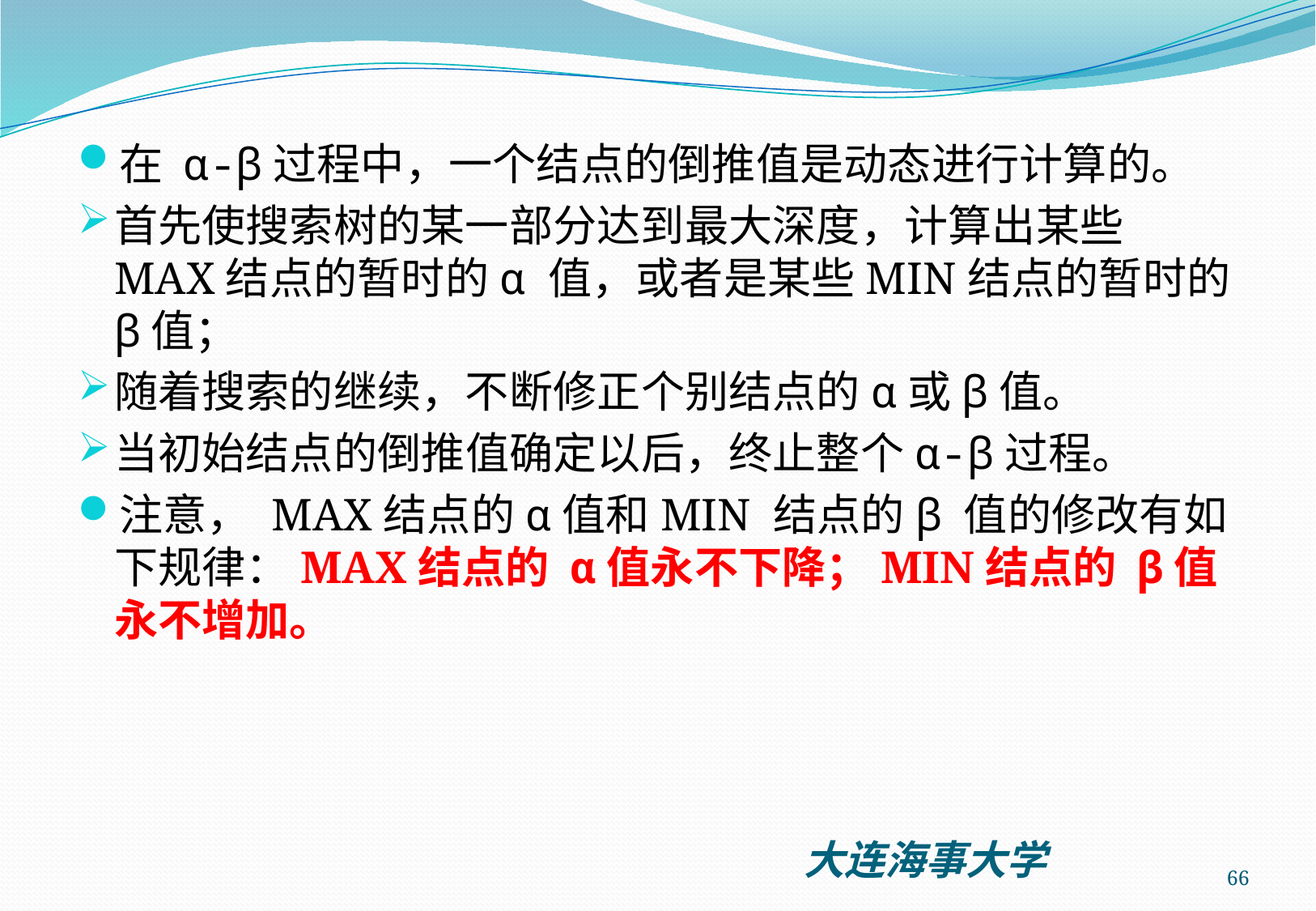

在 α-β过程中，一个结点的倒推值是动态进行计算的。
首先使搜索树的某一部分达到最大深度，计算出某些 MAX结点的暂时的α 值，或者是某些MIN结点的暂时的 β值；
随着搜索的继续，不断修正个别结点的α或β值。
当初始结点的倒推值确定以后，终止整个α-β过程。
注意， MAX结点的α值和MIN 结点的β 值的修改有如下规律：MAX结点的 α值永不下降；MIN结点的 β值永不增加。
66